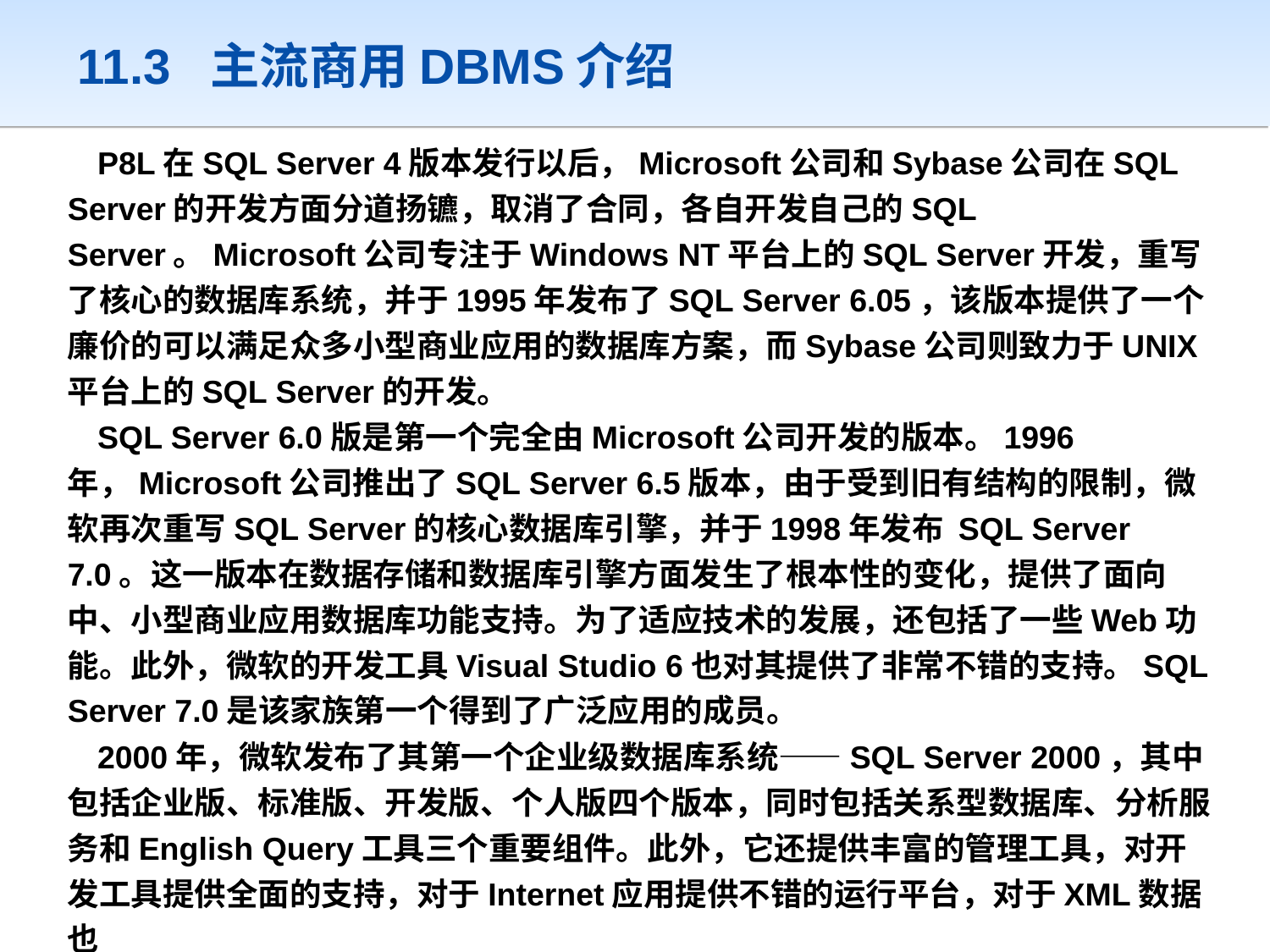

# 11.3  主流商用DBMS介绍
P8L在SQL Server 4版本发行以后，Microsoft公司和Sybase公司在SQL Server的开发方面分道扬镳，取消了合同，各自开发自己的SQL Server。Microsoft公司专注于Windows NT平台上的SQL Server开发，重写了核心的数据库系统，并于1995年发布了SQL Server 6.05，该版本提供了一个廉价的可以满足众多小型商业应用的数据库方案，而Sybase公司则致力于UNIX平台上的SQL Server的开发。
SQL Server 6.0版是第一个完全由Microsoft公司开发的版本。1996年，Microsoft公司推出了SQL Server 6.5版本，由于受到旧有结构的限制，微软再次重写SQL Server的核心数据库引擎，并于1998年发布 SQL Server 7.0。这一版本在数据存储和数据库引擎方面发生了根本性的变化，提供了面向中、小型商业应用数据库功能支持。为了适应技术的发展，还包括了一些Web功能。此外，微软的开发工具Visual Studio 6也对其提供了非常不错的支持。SQL Server 7.0是该家族第一个得到了广泛应用的成员。
2000年，微软发布了其第一个企业级数据库系统——SQL Server 2000，其中包括企业版、标准版、开发版、个人版四个版本，同时包括关系型数据库、分析服务和English Query工具三个重要组件。此外，它还提供丰富的管理工具，对开发工具提供全面的支持，对于Internet应用提供不错的运行平台，对于XML数据也